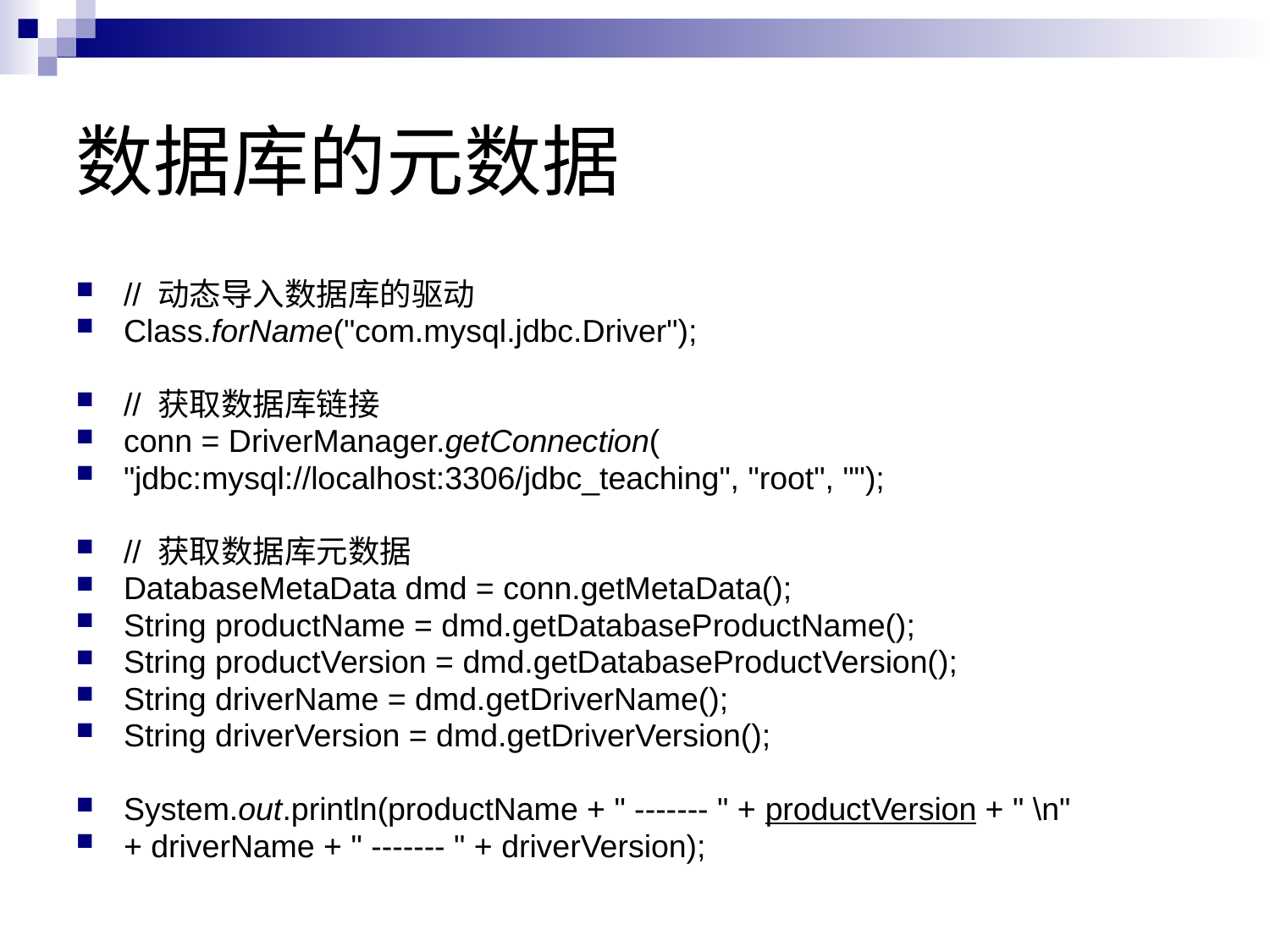

# 数据库的元数据
// 动态导入数据库的驱动
Class.forName("com.mysql.jdbc.Driver");

// 获取数据库链接
conn = DriverManager.getConnection(
"jdbc:mysql://localhost:3306/jdbc_teaching", "root", "");

// 获取数据库元数据
DatabaseMetaData dmd = conn.getMetaData();
String productName = dmd.getDatabaseProductName();
String productVersion = dmd.getDatabaseProductVersion();
String driverName = dmd.getDriverName();
String driverVersion = dmd.getDriverVersion();

System.out.println(productName + " ------- " + productVersion + " \n"
+ driverName + " ------- " + driverVersion);